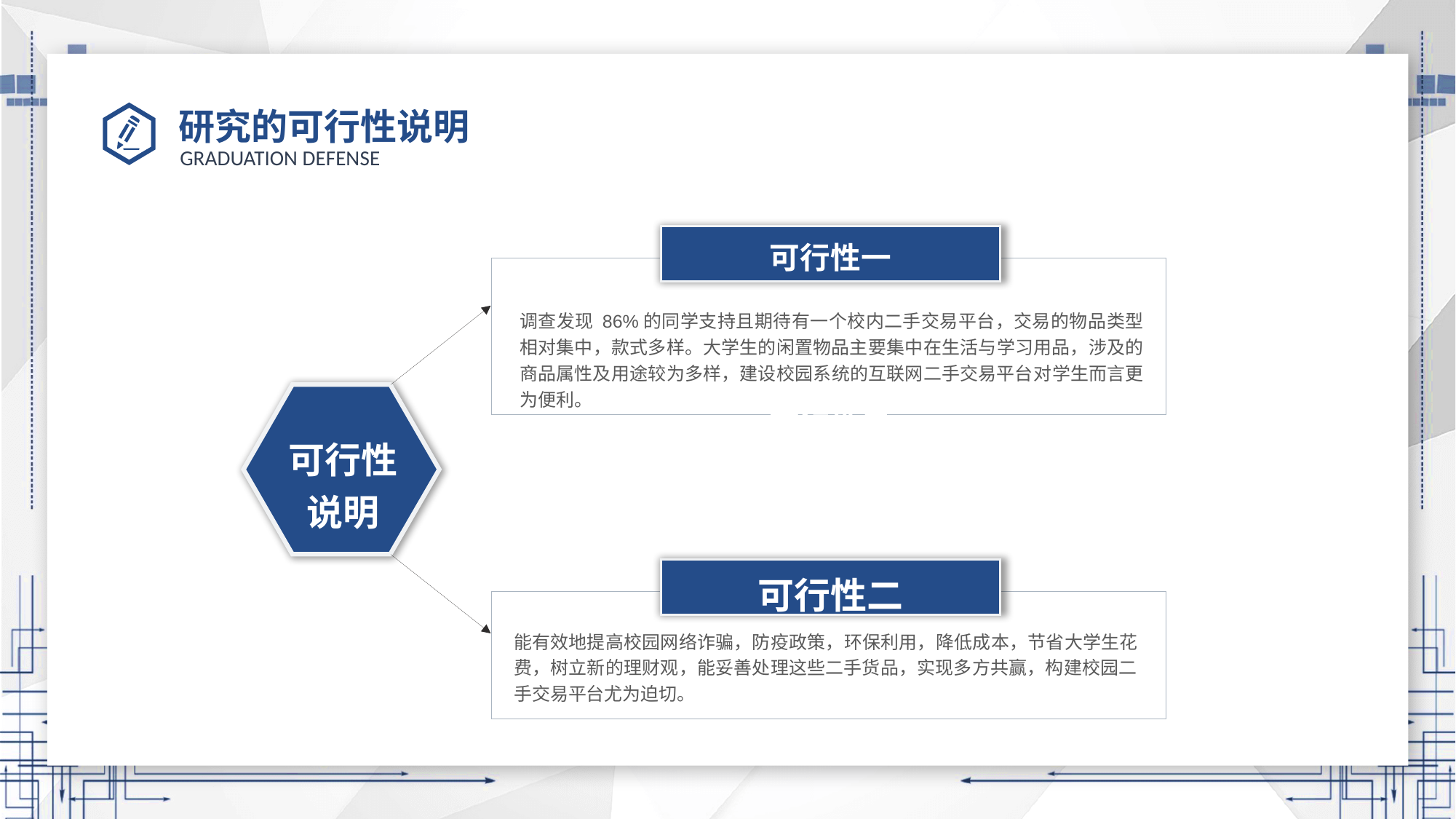

# 研究的可行性说明

可行性一

调查发现 86%的同学支持且期待有一个校内二手交易平台，交易的物品类型相对集中，款式多样。大学生的闲置物品主要集中在生活与学习用品，涉及的商品属性及用途较为多样，建设校园系统的互联网二手交易平台对学生而言更为便利。

可行性二

能有效地提高校园网络诈骗，防疫政策，环保利用，降低成本，节省大学生花费，树立新的理财观，能妥善处理这些二手货品，实现多方共赢，构建校园二手交易平台尤为迫切。
可行性说明

可行性二